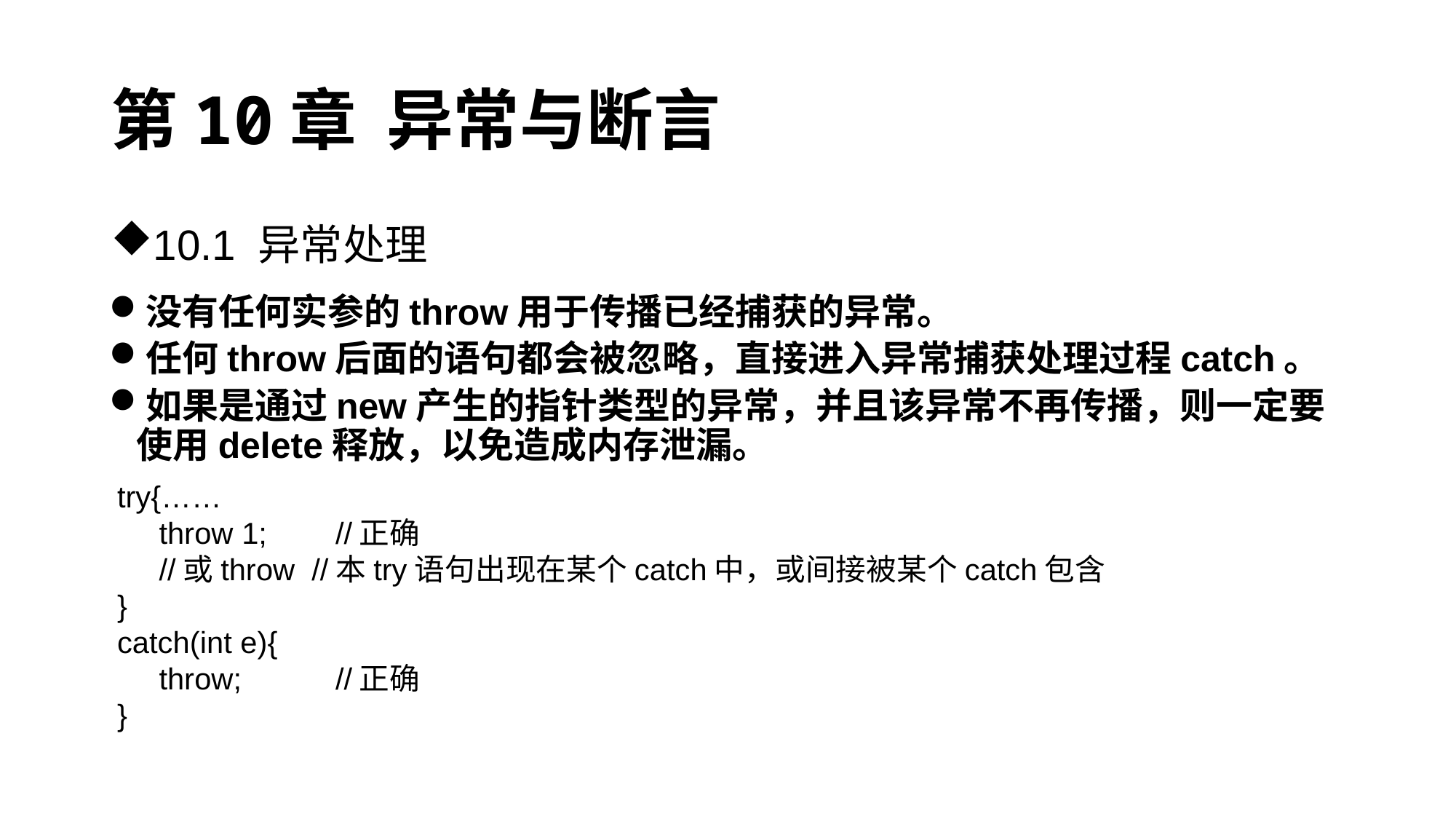

# 第10章  异常与断言
10.1 异常处理
没有任何实参的throw用于传播已经捕获的异常。
任何throw后面的语句都会被忽略，直接进入异常捕获处理过程catch。
如果是通过new产生的指针类型的异常，并且该异常不再传播，则一定要使用delete释放，以免造成内存泄漏。
try{……
     throw 1;  	//正确
     //或throw  //本try语句出现在某个catch中，或间接被某个catch包含
}
catch(int e){
     throw;      	//正确
}